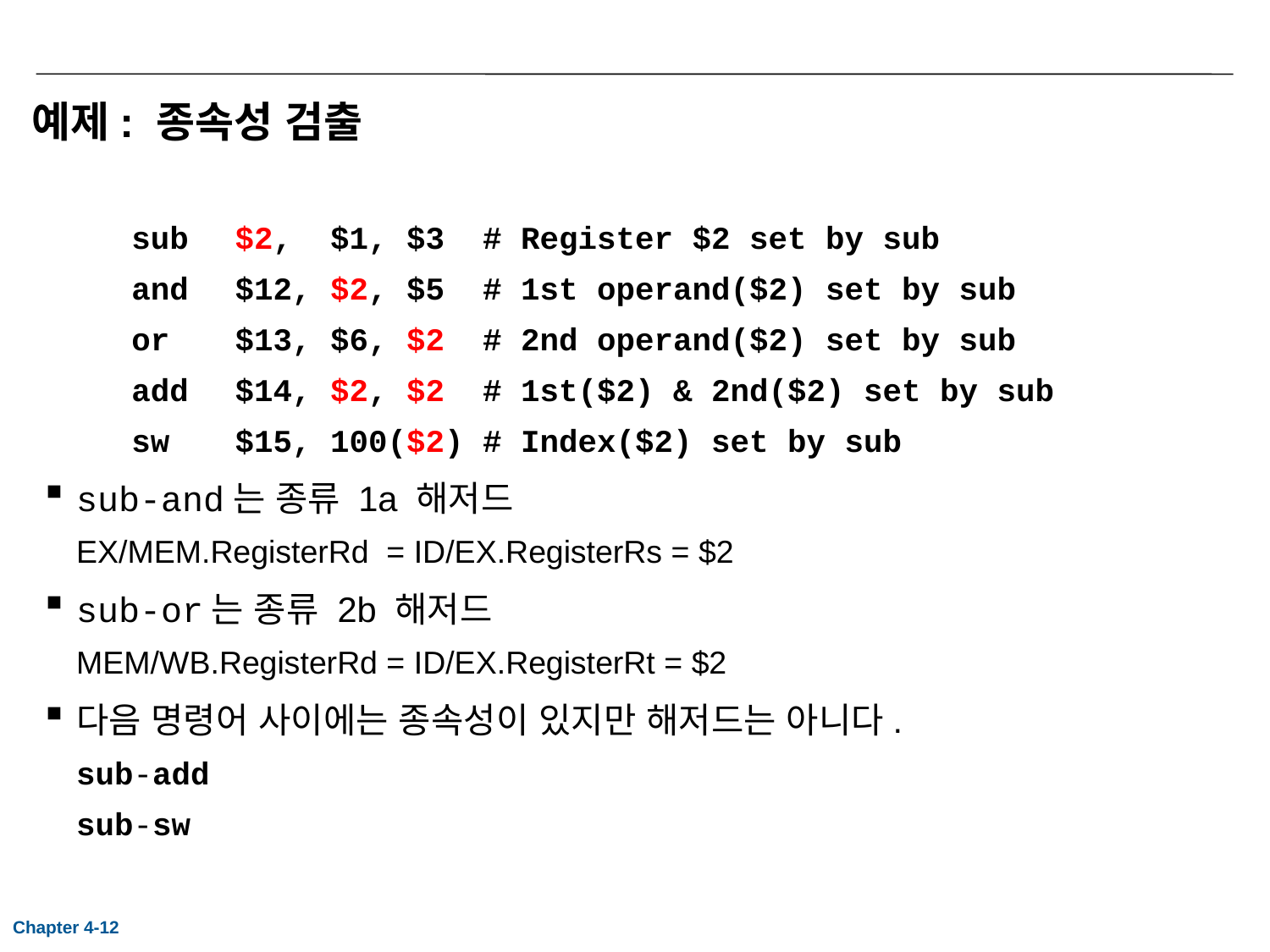

# 예제: 종속성 검출
sub  	$2,  $1, $3  # Register $2 set by sub
and  	$12, $2, $5  # 1st operand($2) set by sub
or   	$13, $6, $2  # 2nd operand($2) set by sub
add  	$14, $2, $2  # 1st($2) & 2nd($2) set by sub
sw	$15, 100($2) # Index($2) set by sub
sub-and는 종류 1a 해저드
EX/MEM.RegisterRd  = ID/EX.RegisterRs = $2
sub-or는 종류 2b 해저드
MEM/WB.RegisterRd = ID/EX.RegisterRt = $2
다음 명령어 사이에는 종속성이 있지만 해저드는 아니다.
sub-add
sub-sw

Chapter 4-12